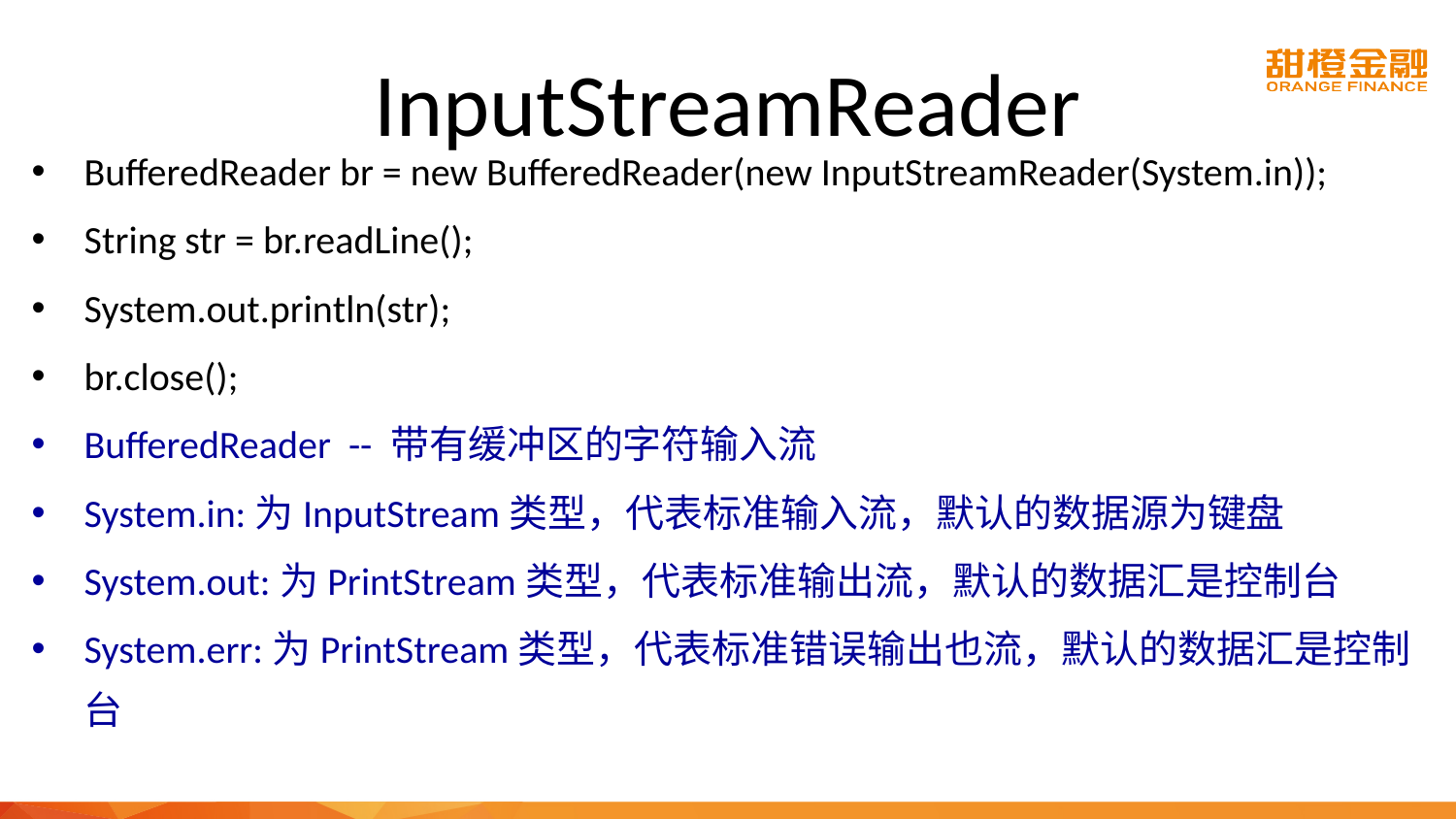

# InputStreamReader
BufferedReader br = new BufferedReader(new InputStreamReader(System.in));
String str = br.readLine();
System.out.println(str);
br.close();
BufferedReader  -- 带有缓冲区的字符输入流
System.in:为InputStream类型，代表标准输入流，默认的数据源为键盘
System.out:为PrintStream类型，代表标准输出流，默认的数据汇是控制台
System.err:为PrintStream类型，代表标准错误输出也流，默认的数据汇是控制台